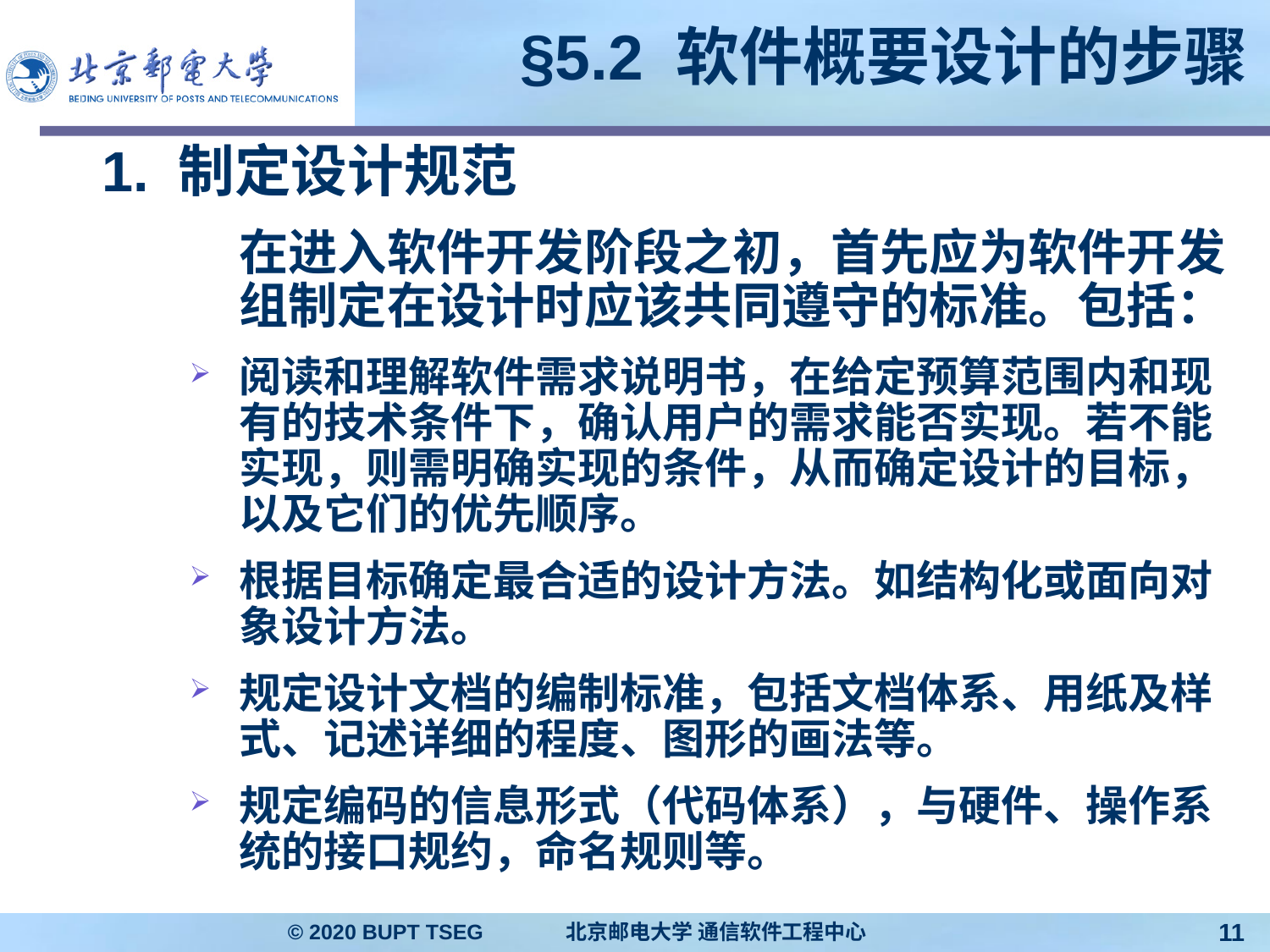

# §5.2 软件概要设计的步骤
1. 制定设计规范
	在进入软件开发阶段之初，首先应为软件开发组制定在设计时应该共同遵守的标准。包括：
阅读和理解软件需求说明书，在给定预算范围内和现有的技术条件下，确认用户的需求能否实现。若不能实现，则需明确实现的条件，从而确定设计的目标，以及它们的优先顺序。
根据目标确定最合适的设计方法。如结构化或面向对象设计方法。
规定设计文档的编制标准，包括文档体系、用纸及样式、记述详细的程度、图形的画法等。
规定编码的信息形式（代码体系），与硬件、操作系统的接口规约，命名规则等。
© 2020 BUPT TSEG             北京邮电大学 通信软件工程中心